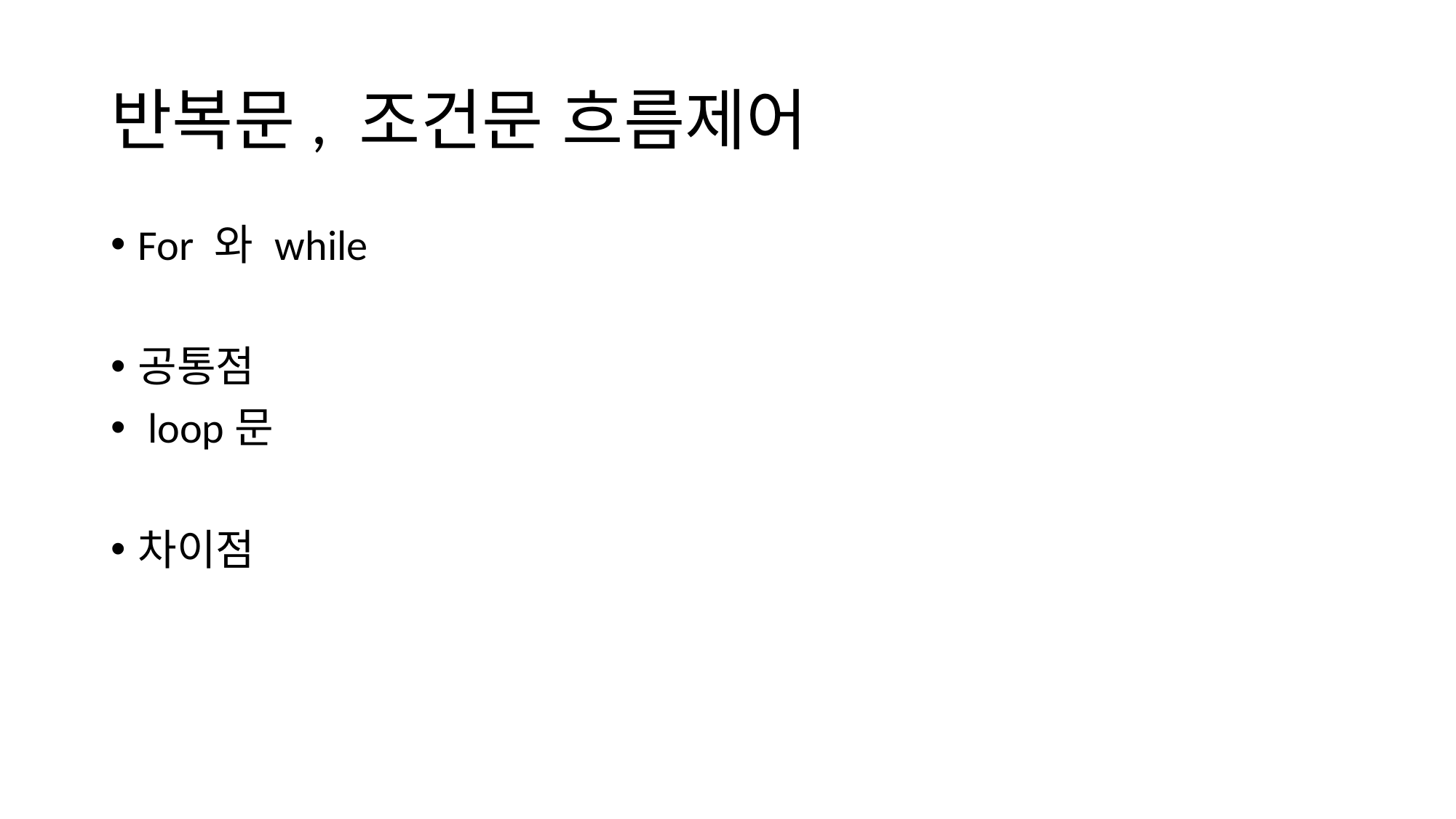

# 반복문, 조건문 흐름제어
For 와 while

공통점
 loop문

차이점